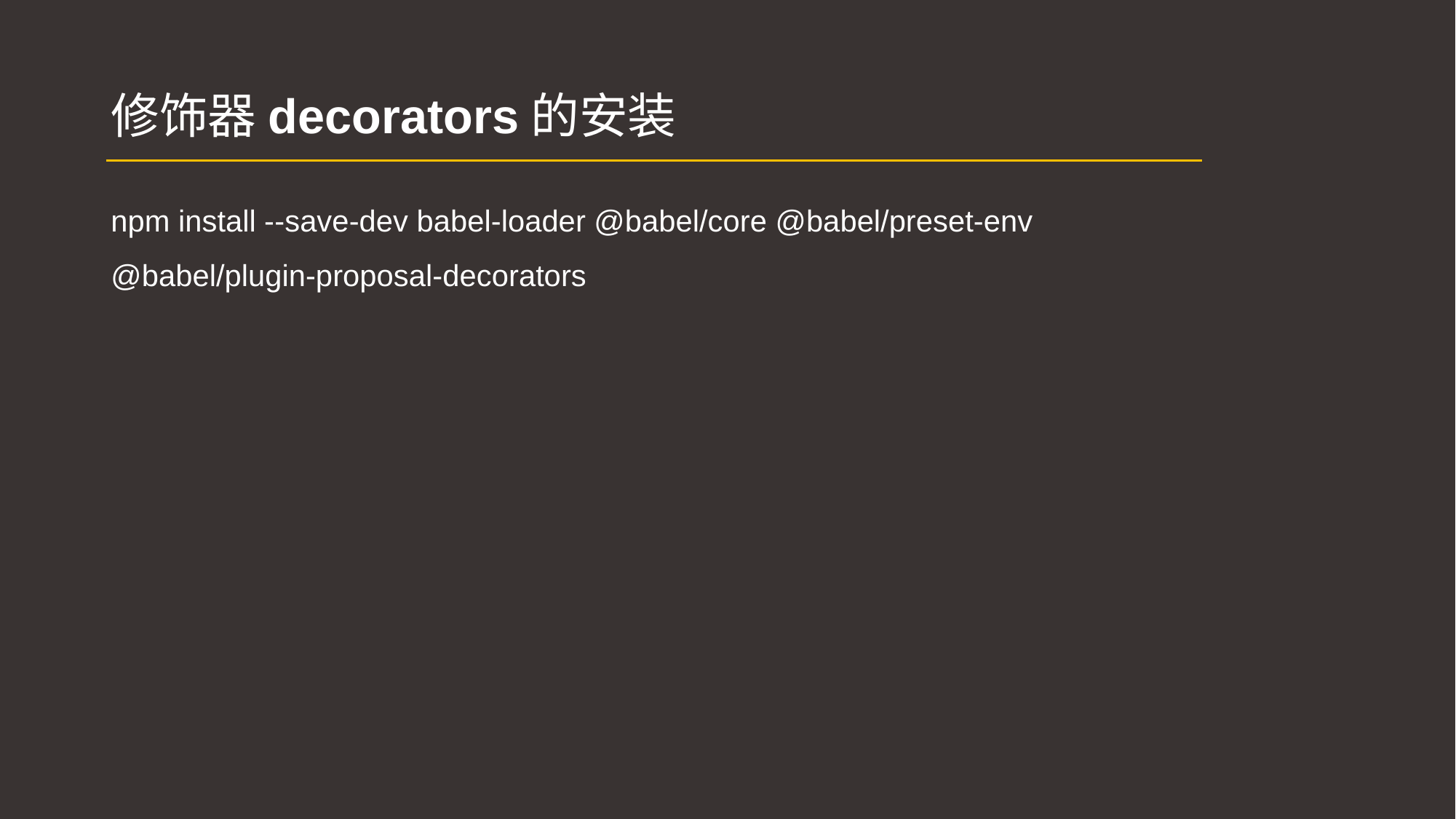

# 修饰器decorators的安装
npm install --save-dev babel-loader @babel/core @babel/preset-env @babel/plugin-proposal-decorators